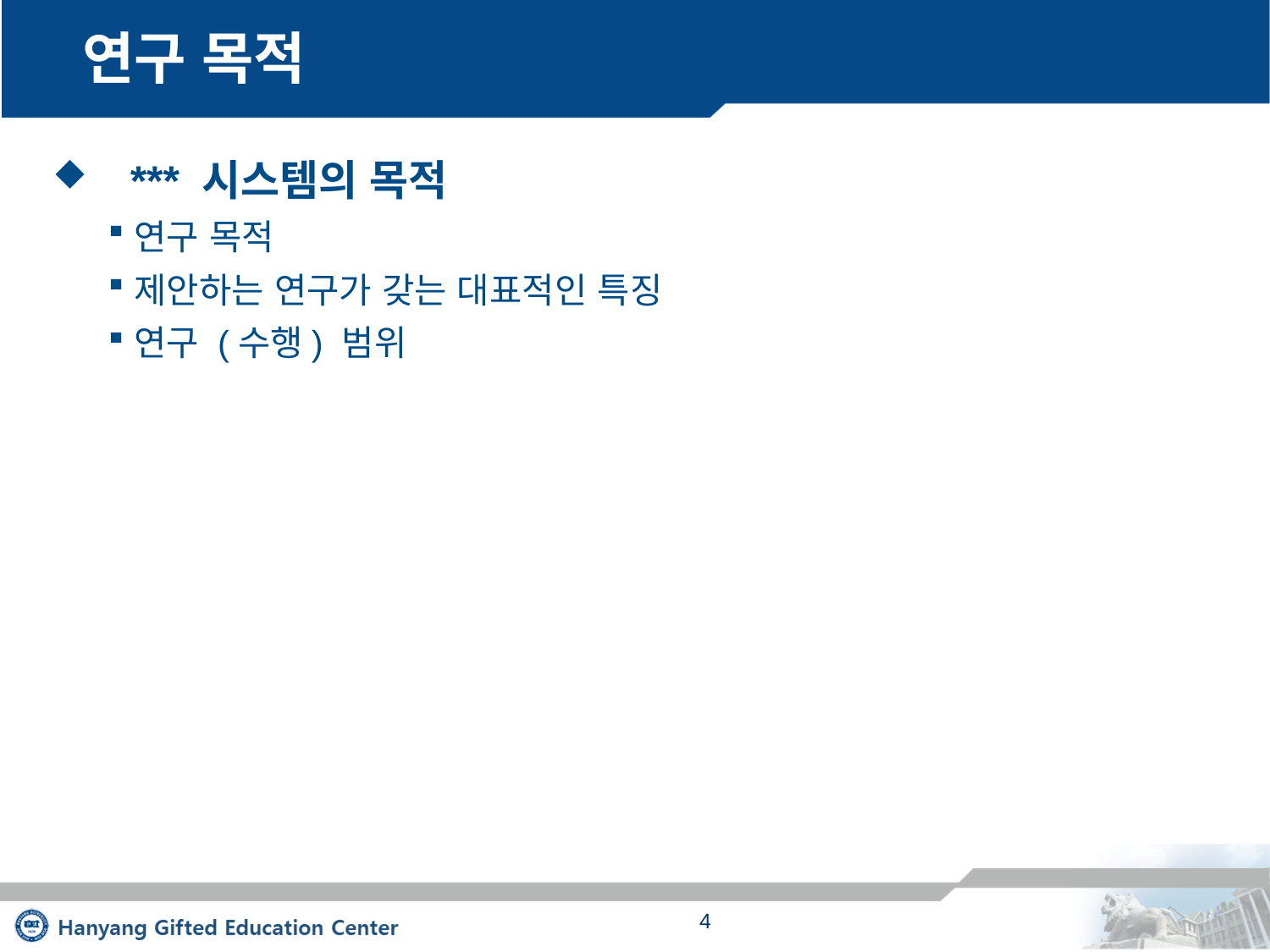

# 연구 목적
  *** 시스템의 목적
연구 목적
제안하는 연구가 갖는 대표적인 특징
연구 (수행) 범위